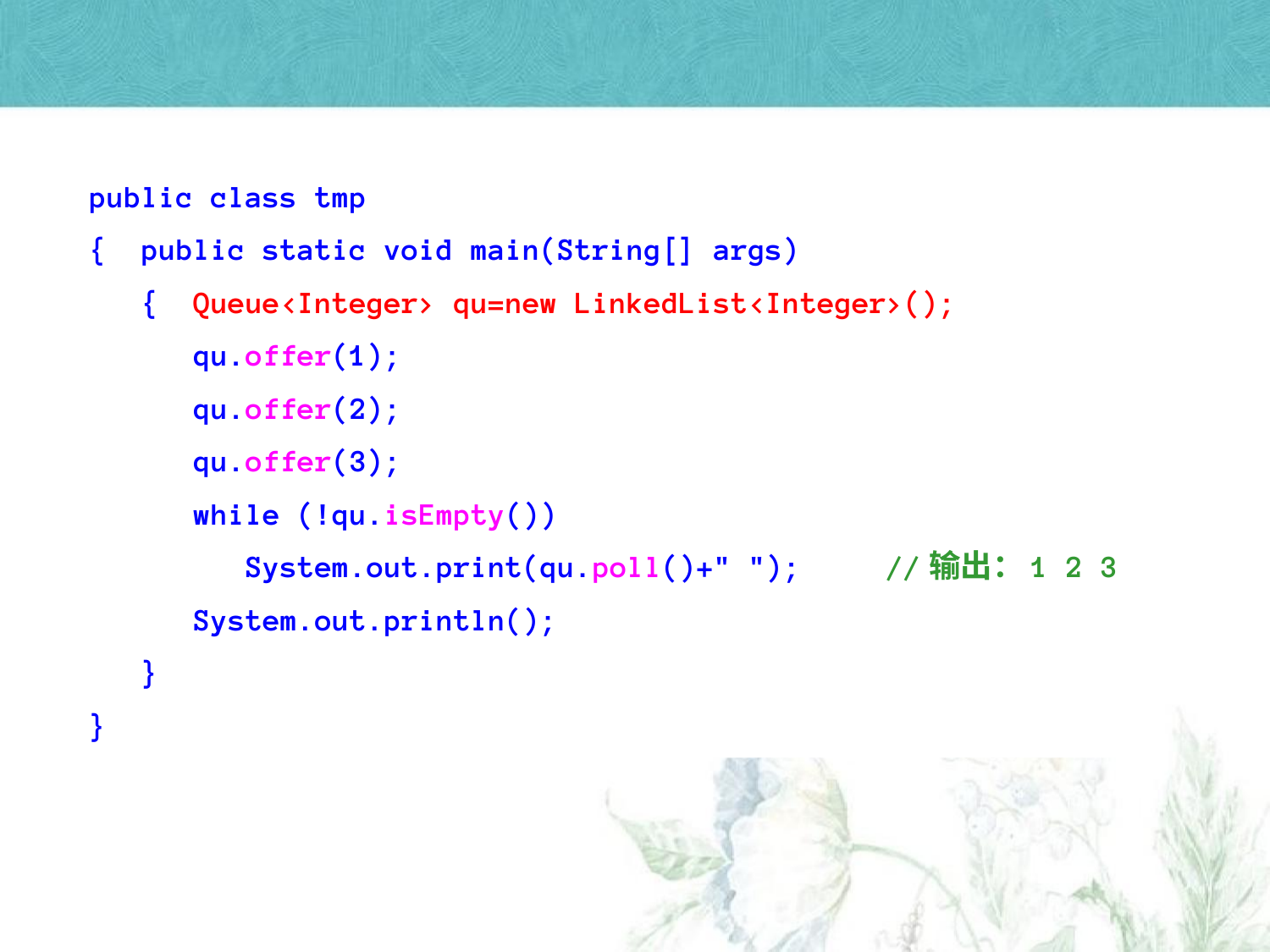

public class tmp
{  public static void main(String[] args)
   {  Queue<Integer> qu=new LinkedList<Integer>();
      qu.offer(1);
      qu.offer(2);
      qu.offer(3);
      while (!qu.isEmpty())
         System.out.print(qu.poll()+" ");	  //输出：1 2 3
      System.out.println();
   }
}